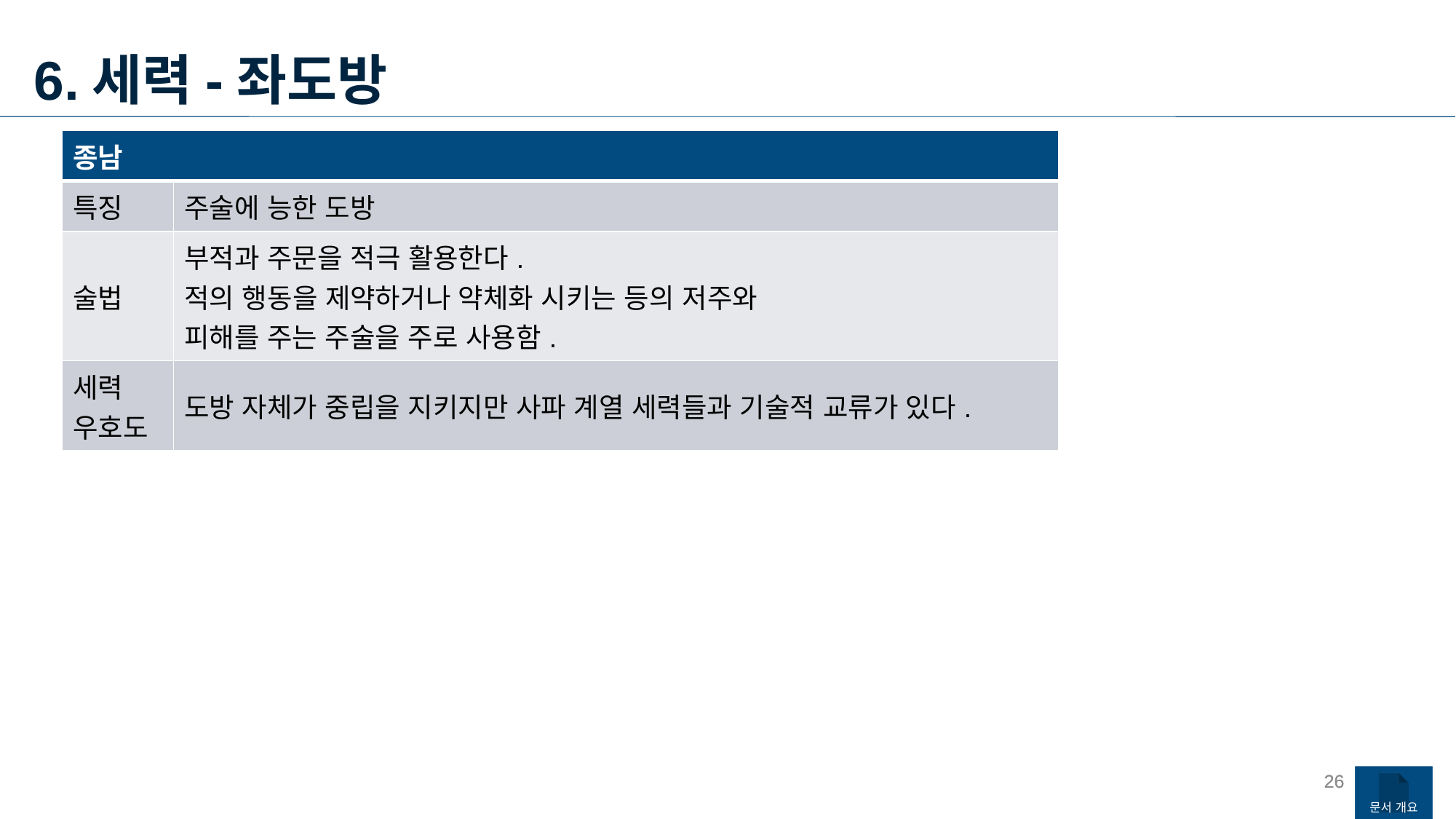

6.세력-좌도방
| 종남 |  |
| --- | --- |
| 특징 | 주술에 능한 도방 |
| 술법 | 부적과 주문을 적극 활용한다. 적의 행동을 제약하거나 약체화 시키는 등의 저주와 피해를 주는 주술을 주로 사용함. |
| 세력 우호도 | 도방 자체가 중립을 지키지만 사파 계열 세력들과 기술적 교류가 있다. |
26
26

문서 개요

문서 개요